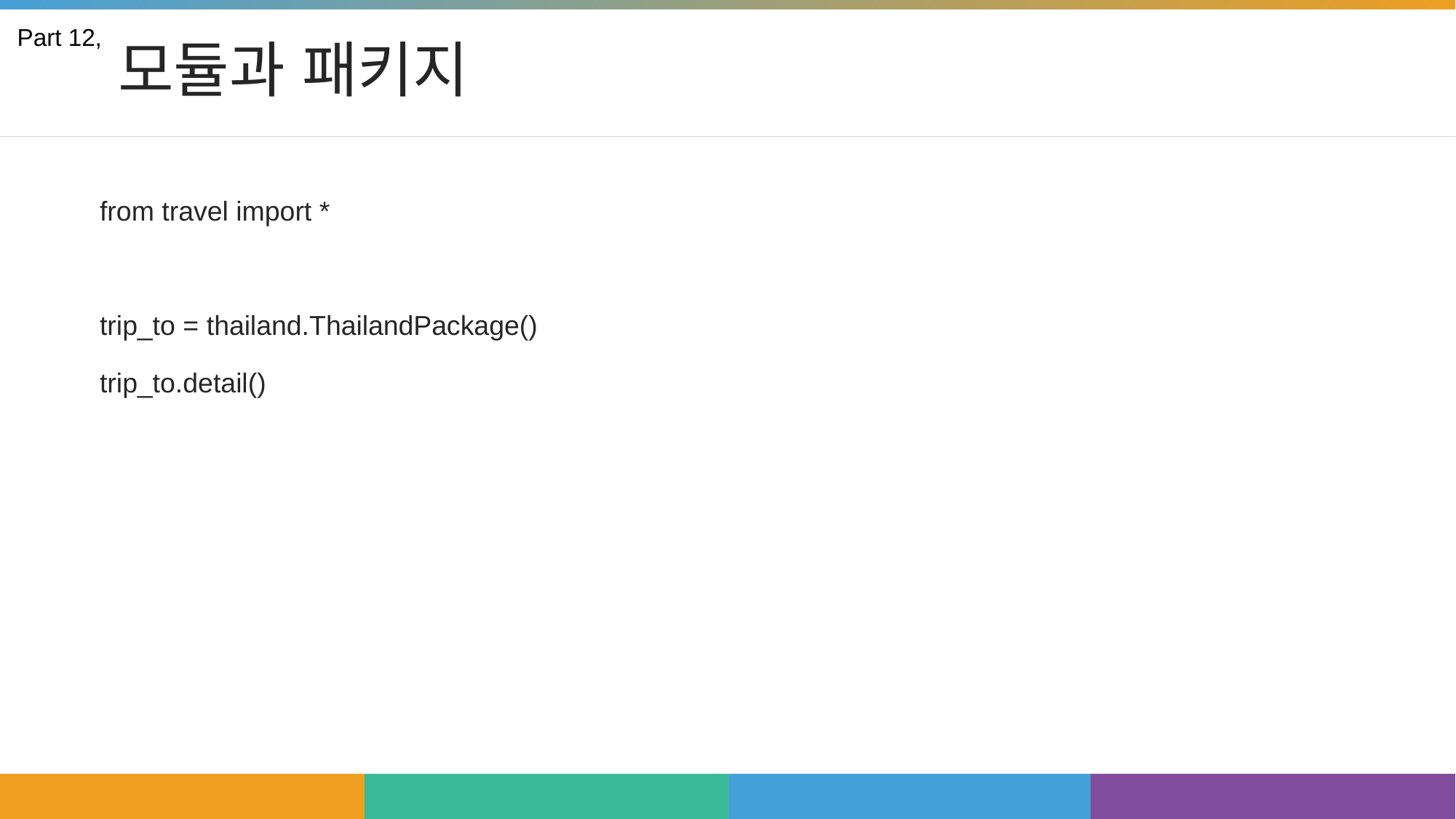

# 모듈과 패키지
Part 12,
from travel import *

trip_to = thailand.ThailandPackage()
trip_to.detail()